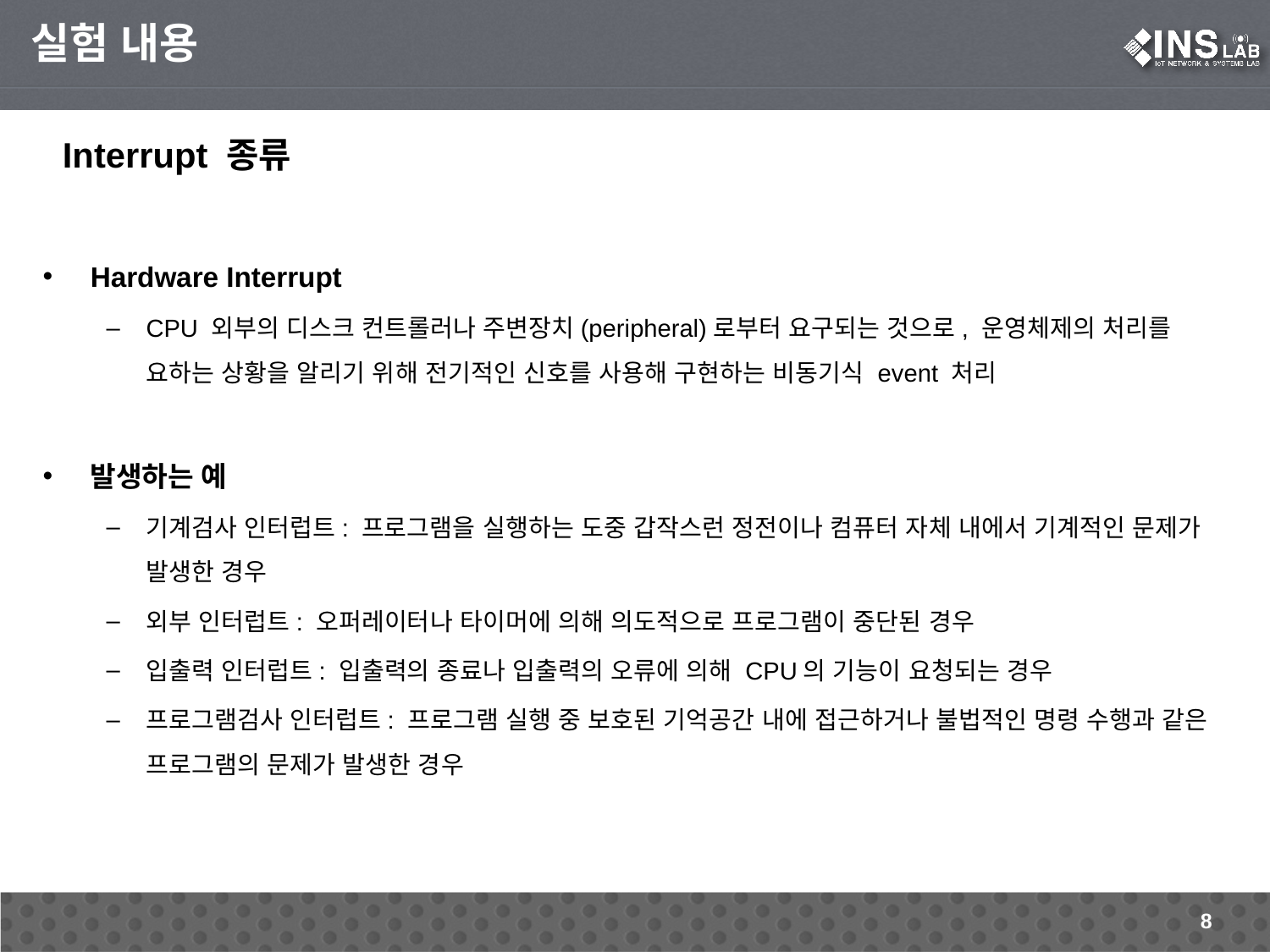

실험 내용

Interrupt 종류
Hardware Interrupt
CPU 외부의 디스크 컨트롤러나 주변장치(peripheral)로부터 요구되는 것으로, 운영체제의 처리를 요하는 상황을 알리기 위해 전기적인 신호를 사용해 구현하는 비동기식 event 처리

발생하는 예
기계검사 인터럽트: 프로그램을 실행하는 도중 갑작스런 정전이나 컴퓨터 자체 내에서 기계적인 문제가 발생한 경우
외부 인터럽트: 오퍼레이터나 타이머에 의해 의도적으로 프로그램이 중단된 경우
입출력 인터럽트: 입출력의 종료나 입출력의 오류에 의해 CPU의 기능이 요청되는 경우
프로그램검사 인터럽트: 프로그램 실행 중 보호된 기억공간 내에 접근하거나 불법적인 명령 수행과 같은 프로그램의 문제가 발생한 경우

8